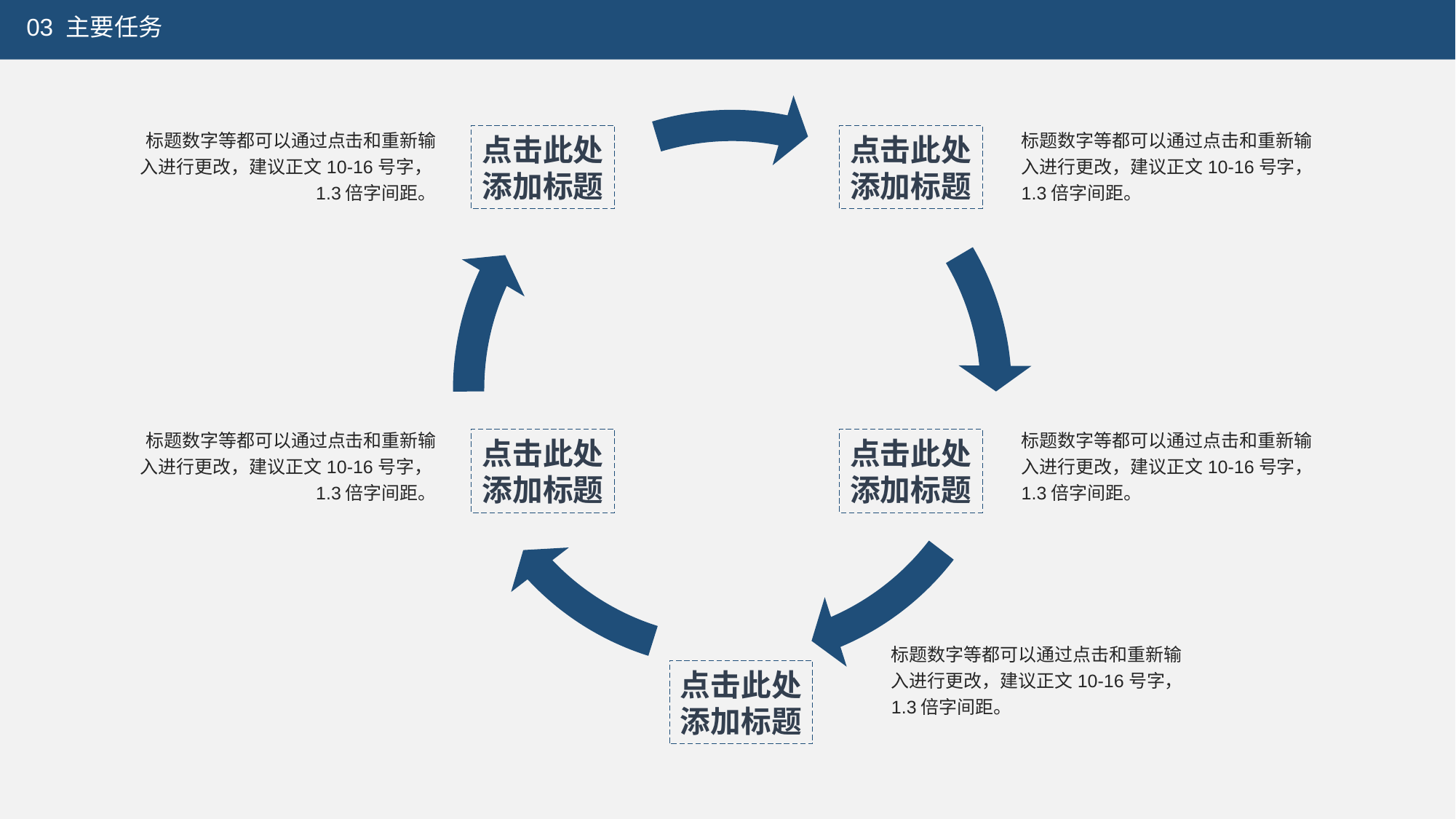

03 主要任务

标题数字等都可以通过点击和重新输入进行更改，建议正文10-16号字，1.3倍字间距。
标题数字等都可以通过点击和重新输入进行更改，建议正文10-16号字，1.3倍字间距。
点击此处
添加标题
点击此处
添加标题

标题数字等都可以通过点击和重新输入进行更改，建议正文10-16号字，1.3倍字间距。
标题数字等都可以通过点击和重新输入进行更改，建议正文10-16号字，1.3倍字间距。
点击此处
添加标题
点击此处
添加标题

标题数字等都可以通过点击和重新输入进行更改，建议正文10-16号字，1.3倍字间距。
点击此处
添加标题